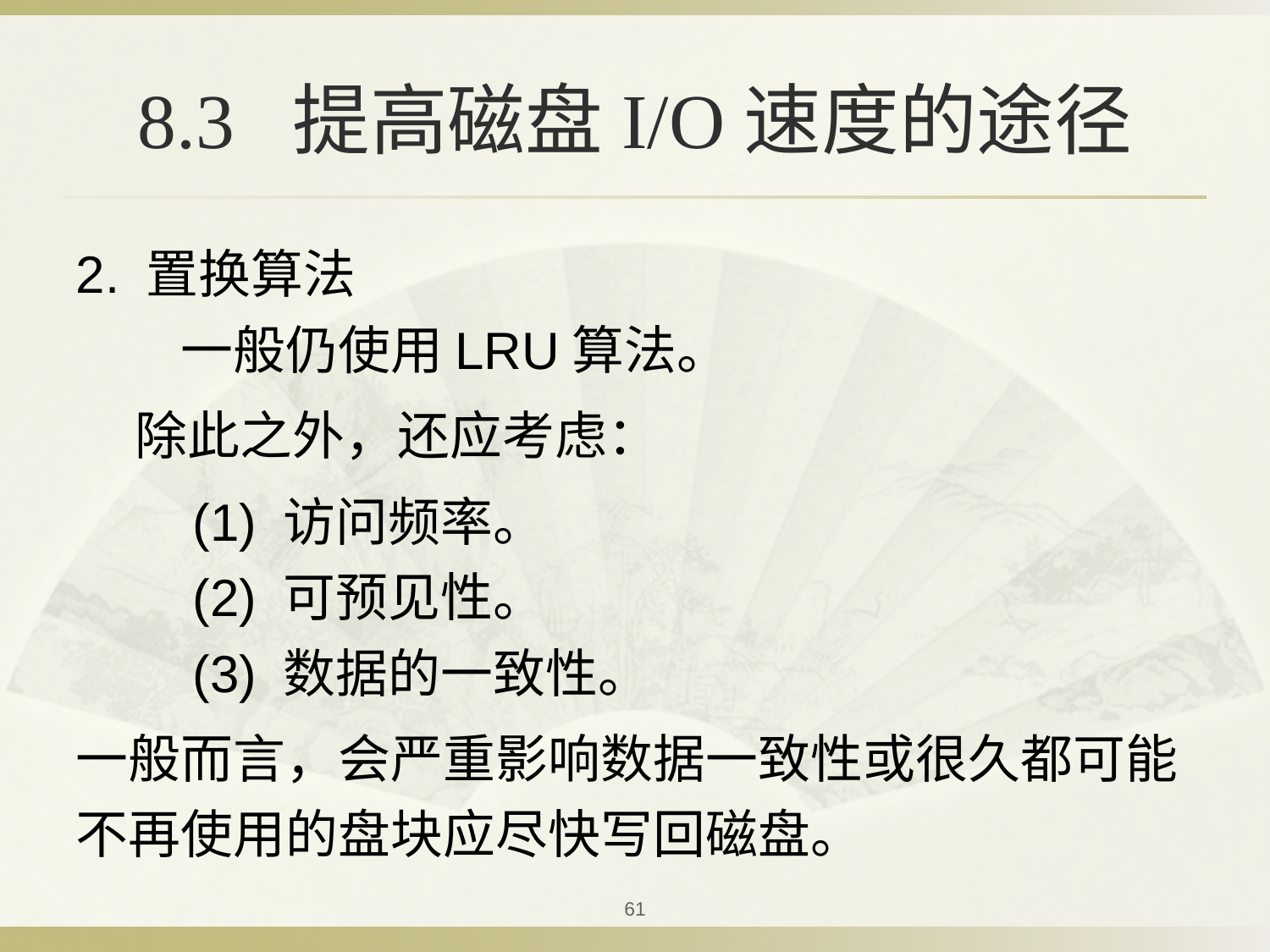

# 8.3  提高磁盘I/O速度的途径
2. 置换算法
　　一般仍使用LRU算法。
    除此之外，还应考虑：
　　(1) 访问频率。
　　(2) 可预见性。
　　(3) 数据的一致性。
一般而言，会严重影响数据一致性或很久都可能不再使用的盘块应尽快写回磁盘。
61